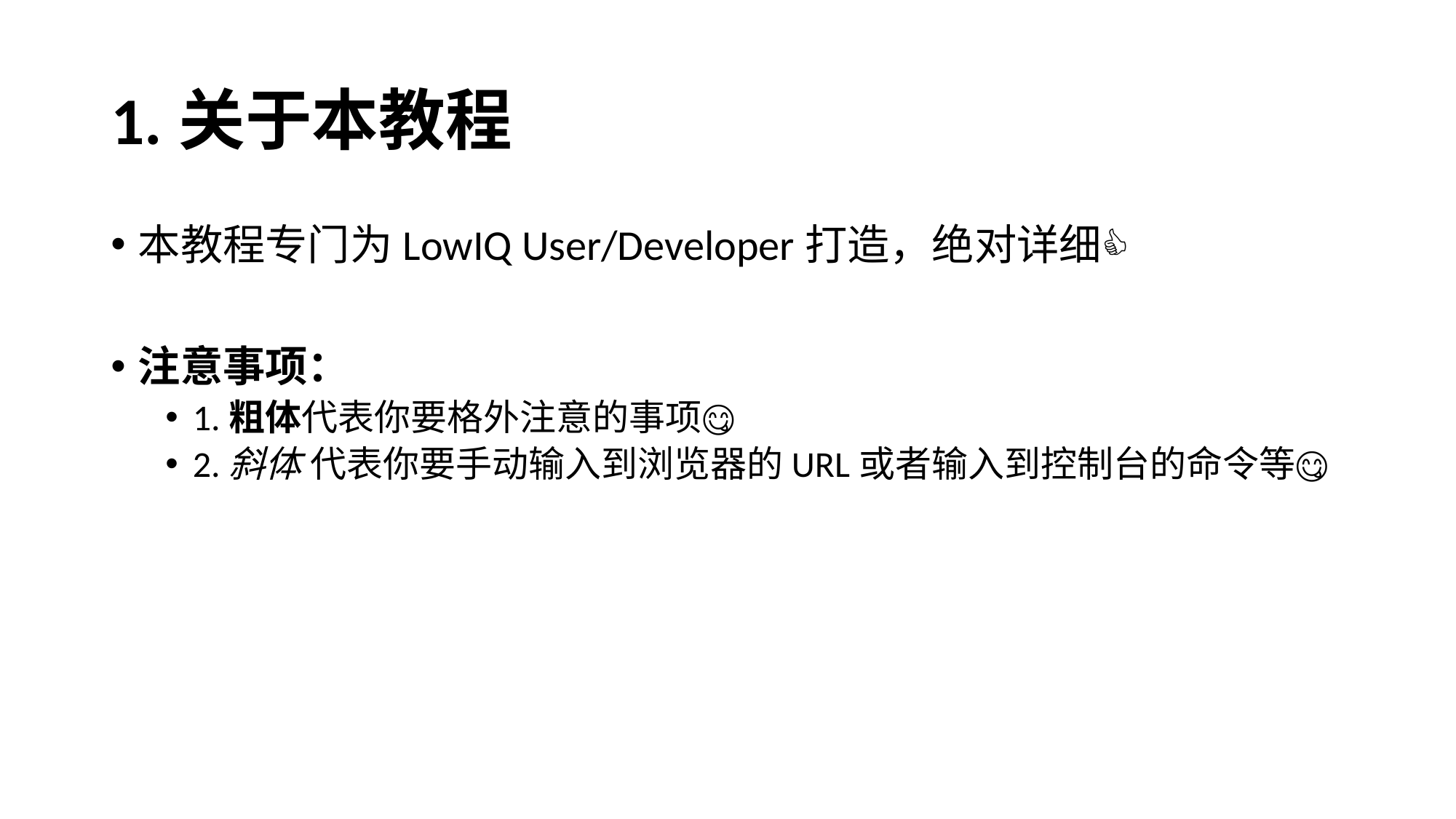

# 1.关于本教程
本教程专门为LowIQ User/Developer打造，绝对详细👍

注意事项：
1.粗体代表你要格外注意的事项😋
2.斜体 代表你要手动输入到浏览器的URL或者输入到控制台的命令等😋